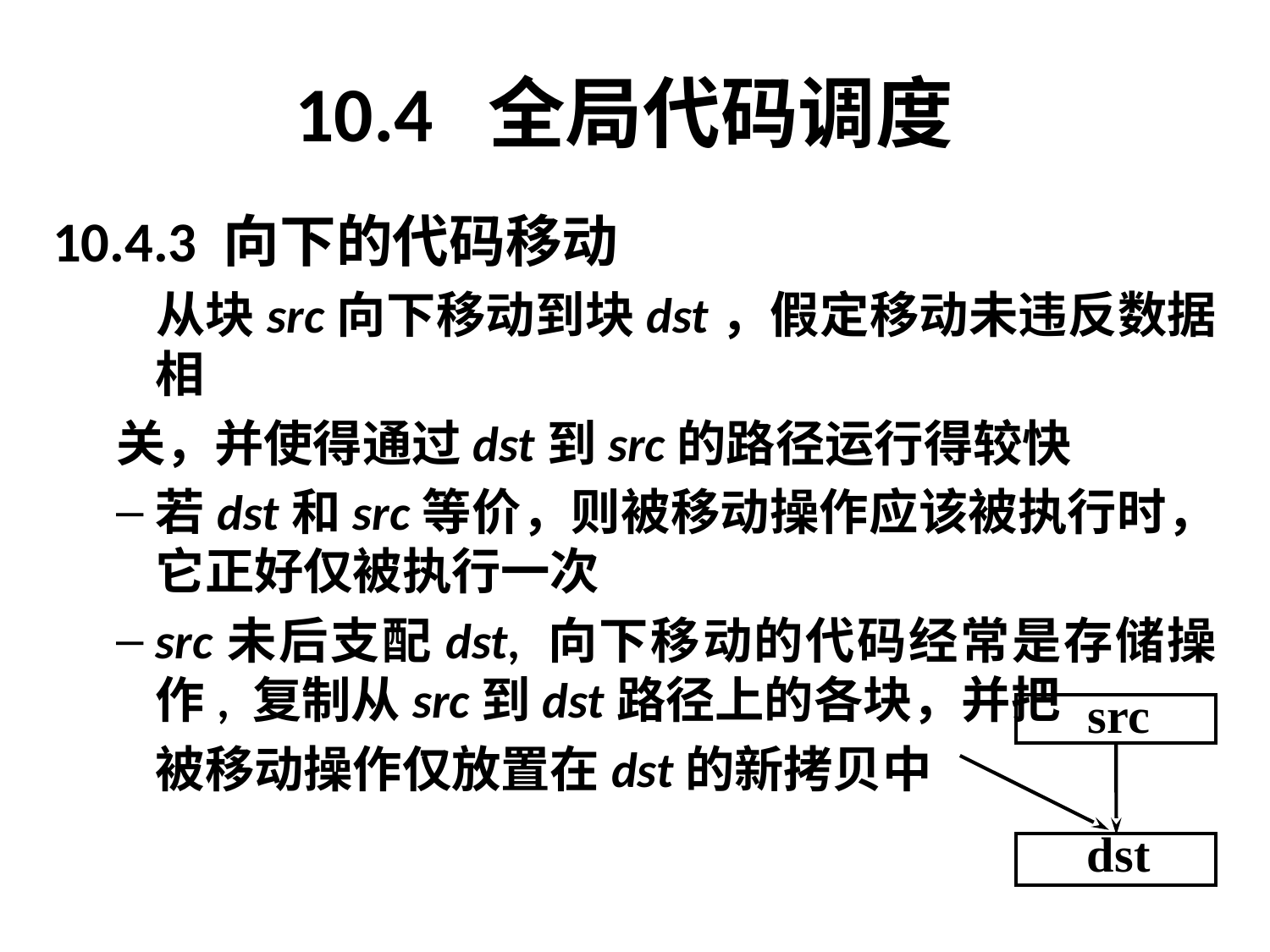

# 10.4  全局代码调度
10.4.3 向下的代码移动
	从块src向下移动到块dst，假定移动未违反数据相
关，并使得通过dst到src的路径运行得较快
若dst和src等价，则被移动操作应该被执行时，它正好仅被执行一次
src未后支配dst, 向下移动的代码经常是存储操作, 复制从src到dst路径上的各块，并把
	被移动操作仅放置在dst的新拷贝中
src

dst